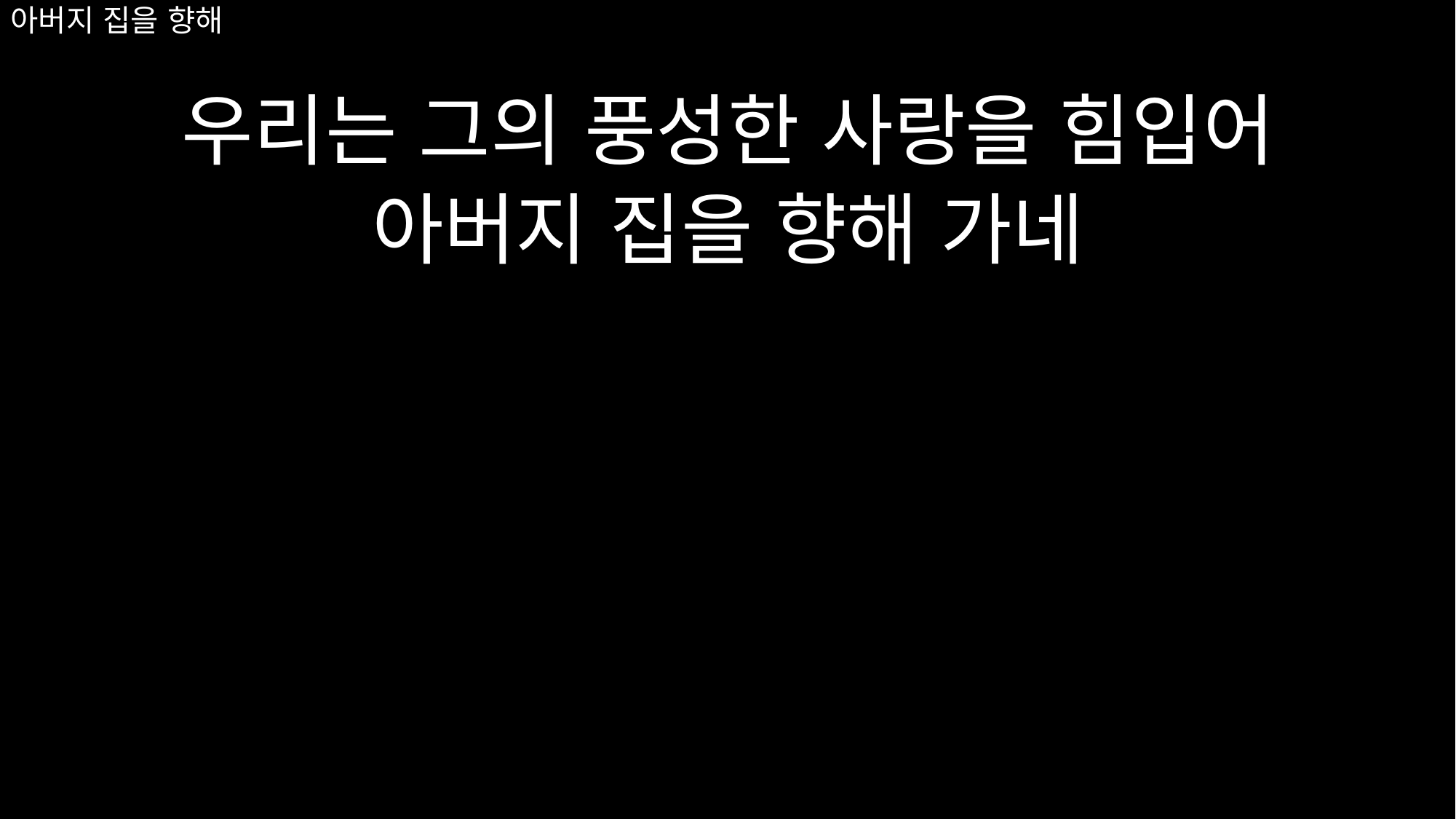

우리는 그의 풍성한 사랑을 힘입어
아버지 집을 향해 가네

# 아버지 집을 향해